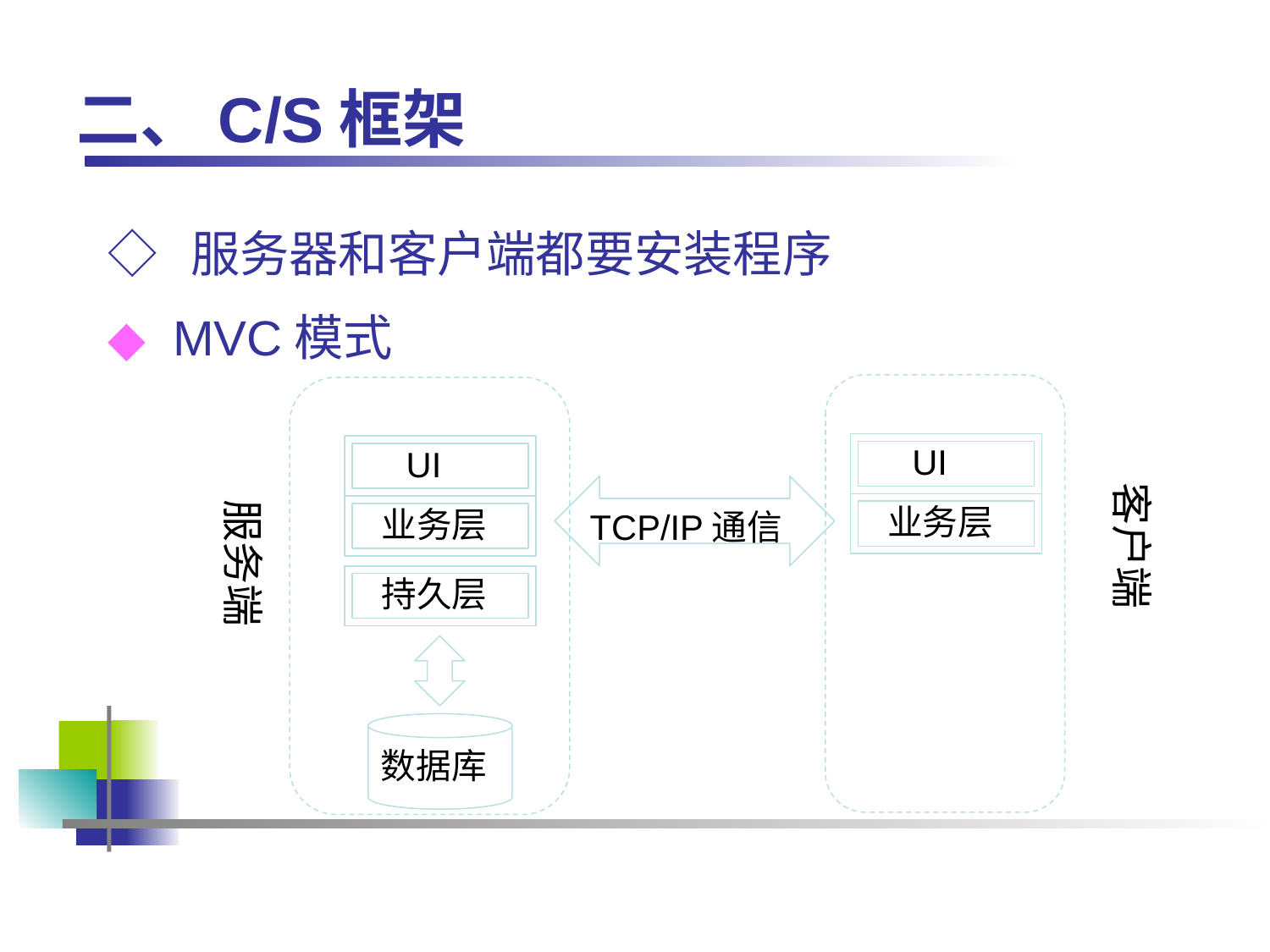

# 二、C/S框架

◇  服务器和客户端都要安装程序
◆  MVC模式

     UI
     UI
客户端
TCP/IP通信
服务端
  业务层
  业务层
  持久层

数据库